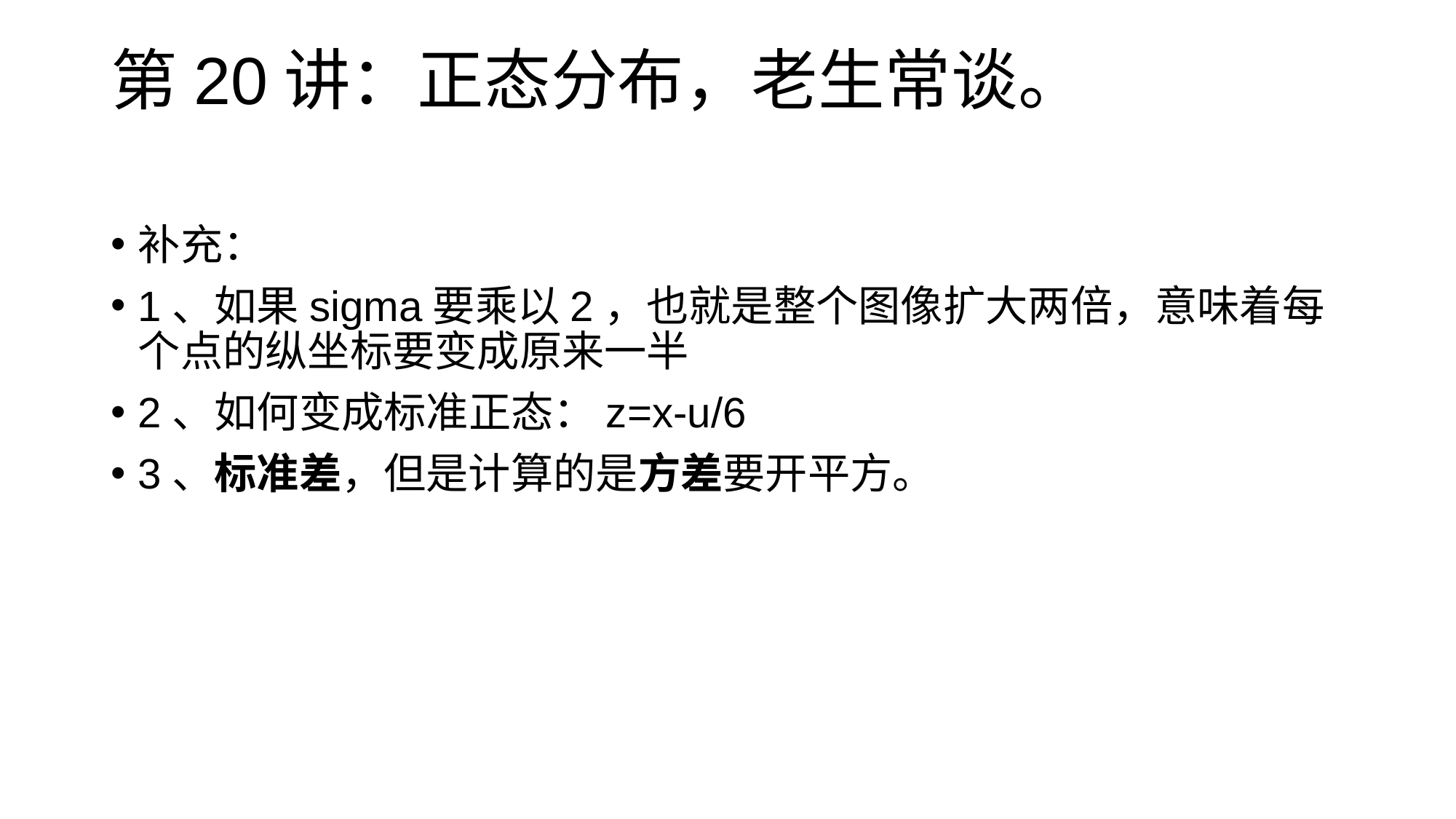

# 第20讲：正态分布，老生常谈。
补充：
1、如果sigma要乘以2，也就是整个图像扩大两倍，意味着每个点的纵坐标要变成原来一半
2、如何变成标准正态：z=x-u/6
3、标准差，但是计算的是方差要开平方。